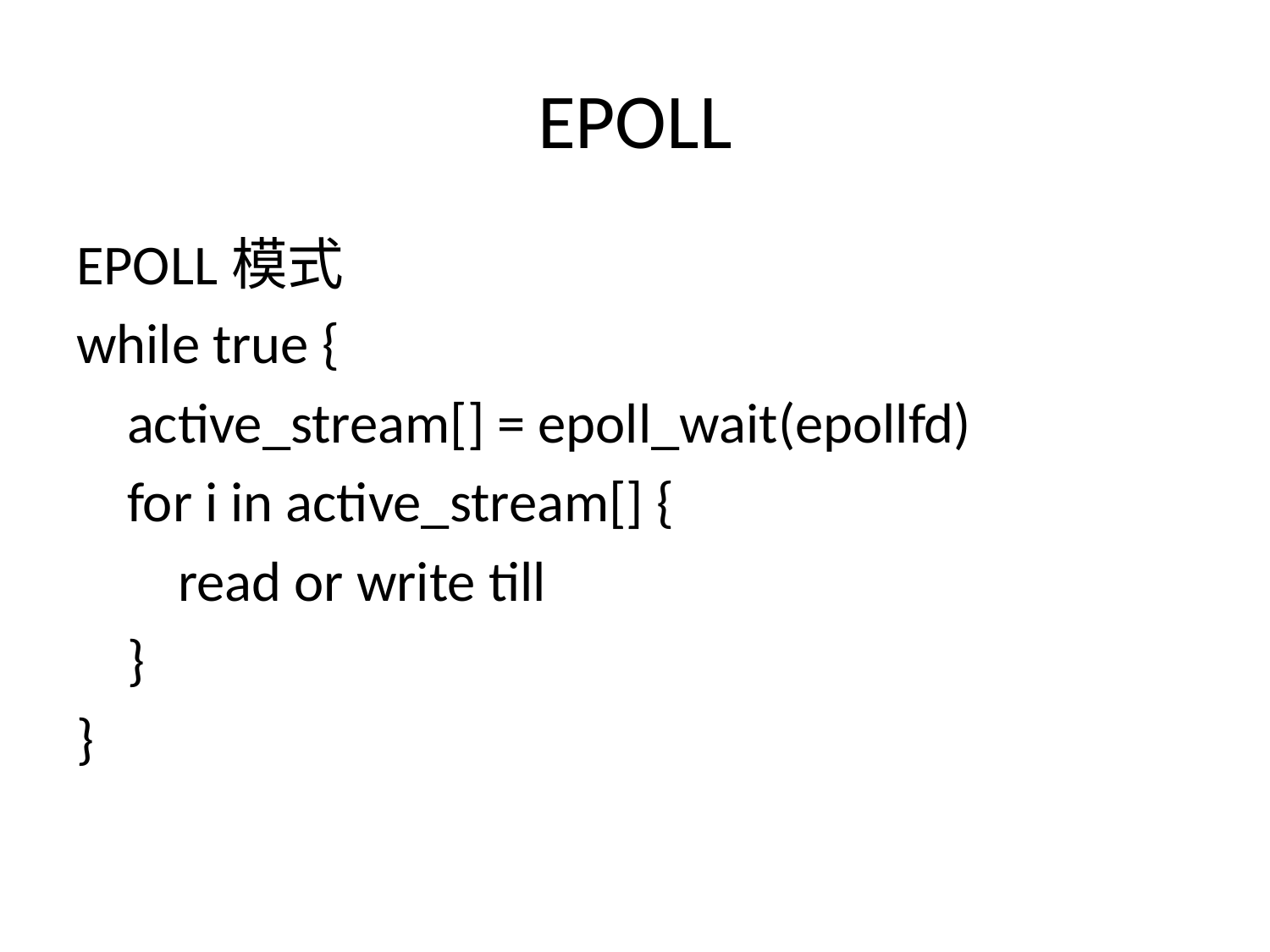

# EPOLL
EPOLL模式
while true {
    active_stream[] = epoll_wait(epollfd)
    for i in active_stream[] {
        read or write till
    }
}